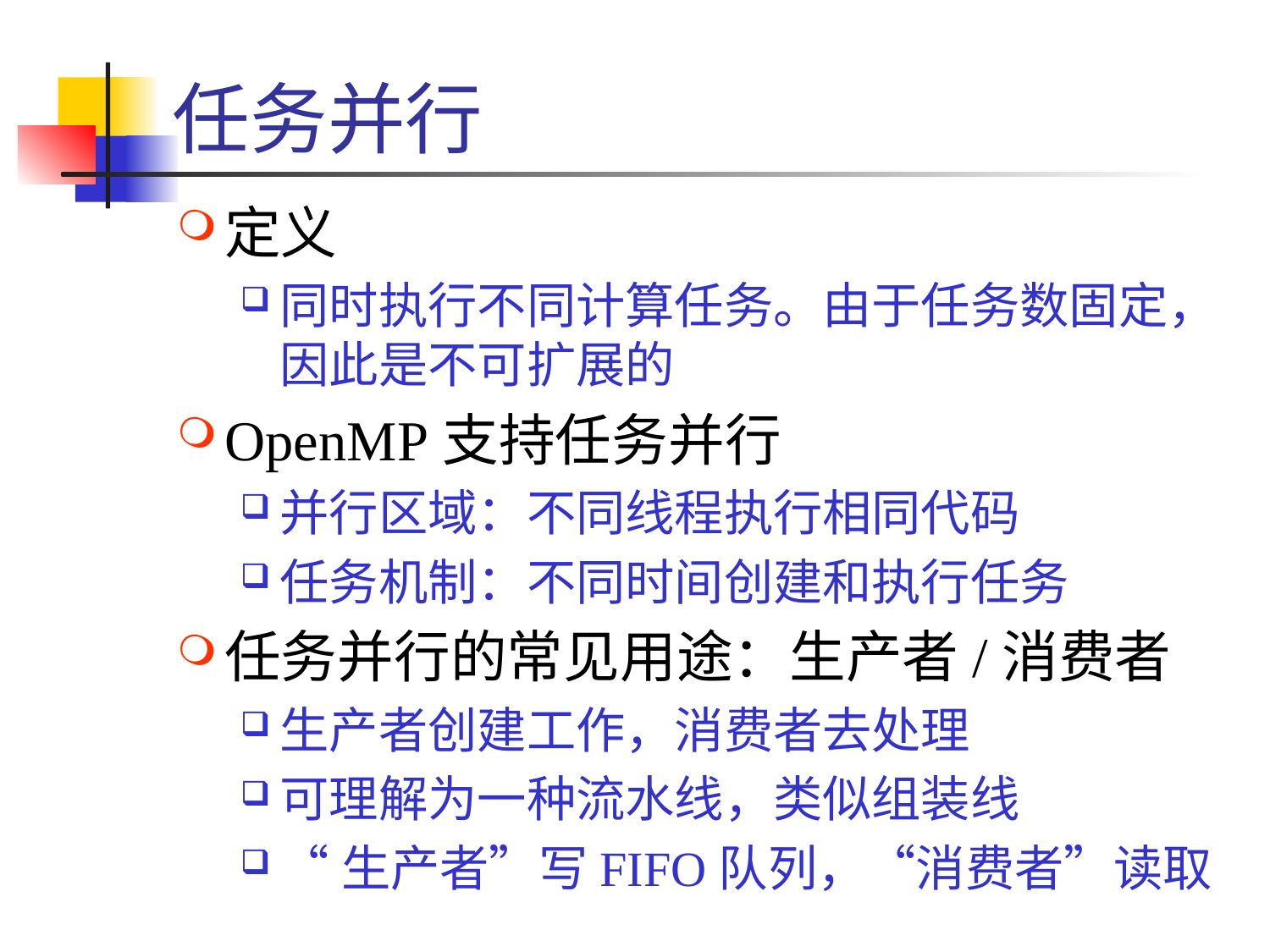

# 任务并行
定义
同时执行不同计算任务。由于任务数固定，因此是不可扩展的
OpenMP支持任务并行
并行区域：不同线程执行相同代码
任务机制：不同时间创建和执行任务
任务并行的常见用途：生产者/消费者
生产者创建工作，消费者去处理
可理解为一种流水线，类似组装线
“生产者”写FIFO队列，“消费者”读取